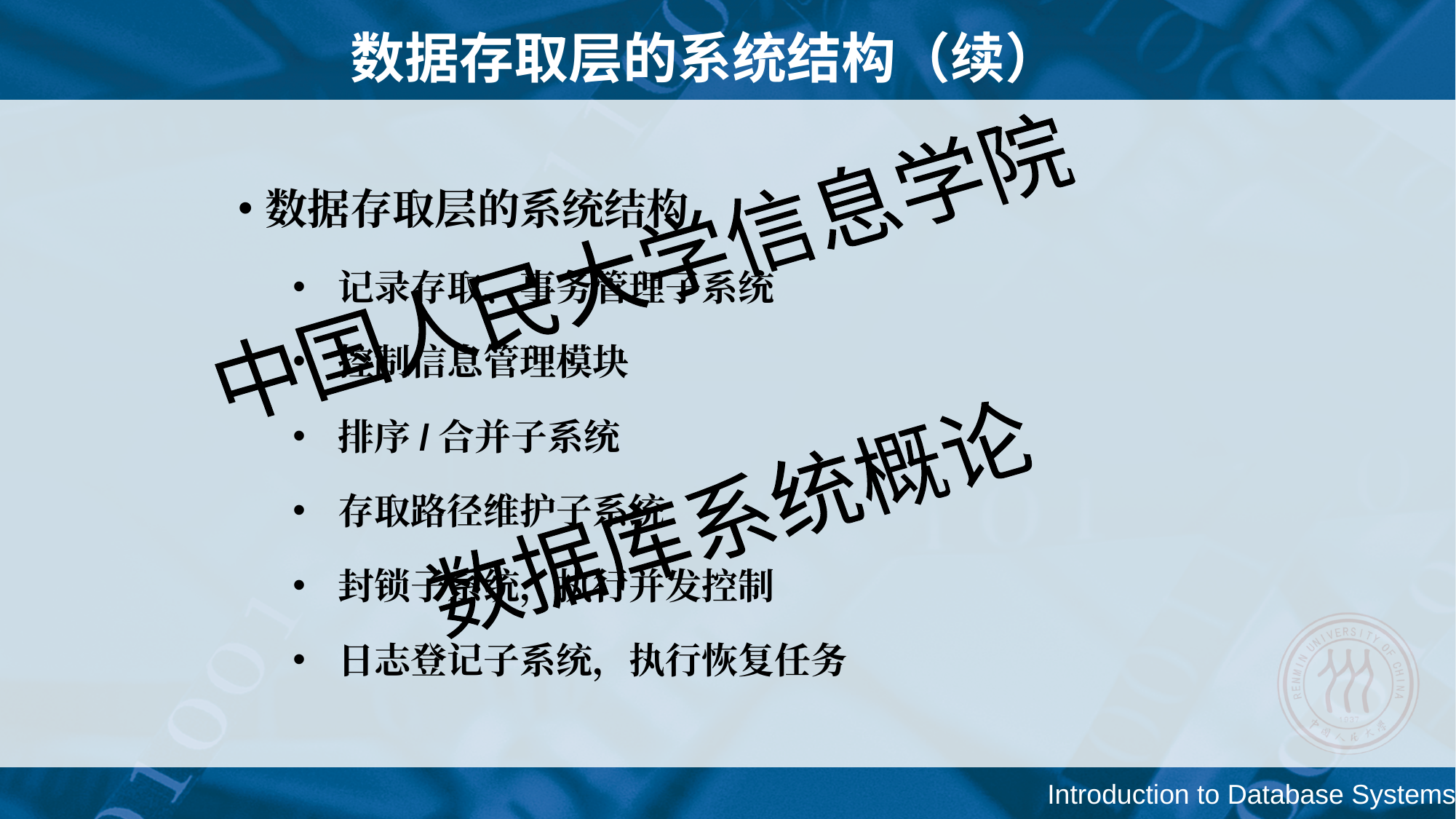

数据存取层的系统结构（续）
数据存取层的系统结构
 记录存取、事务管理子系统
 控制信息管理模块
 排序/合并子系统
 存取路径维护子系统
 封锁子系统，执行并发控制
 日志登记子系统，执行恢复任务